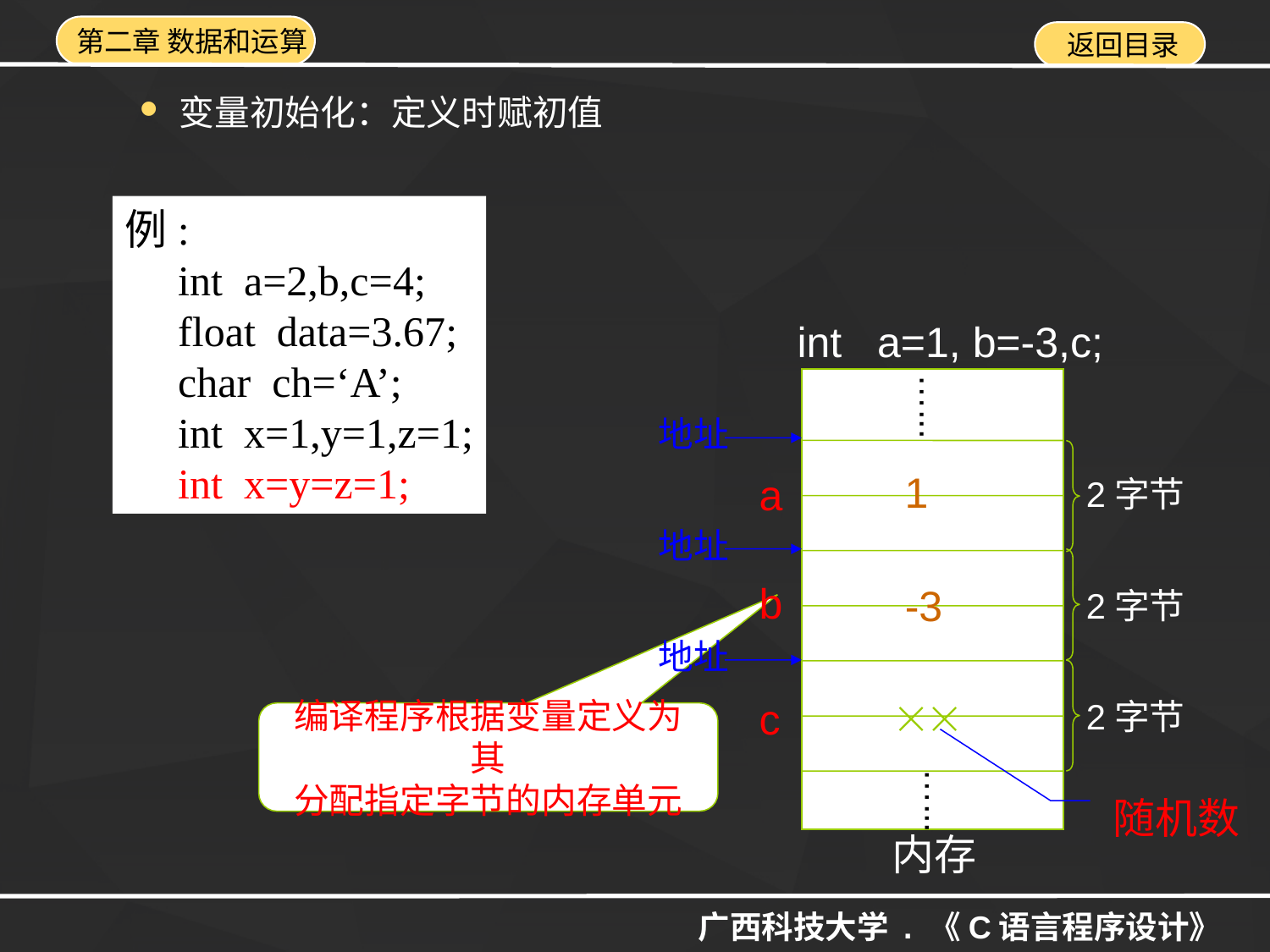

变量初始化：定义时赋初值
例:
     int  a=2,b,c=4;
     float  data=3.67;
     char  ch=‘A’;
     int  x=1,y=1,z=1;
     int  x=y=z=1;
int   a=1, b=-3,c;
…...

地址

1
a
2字节

地址

b
-3
2字节

地址

××
c
2字节

…...

随机数
内存
编译程序根据变量定义为其
分配指定字节的内存单元